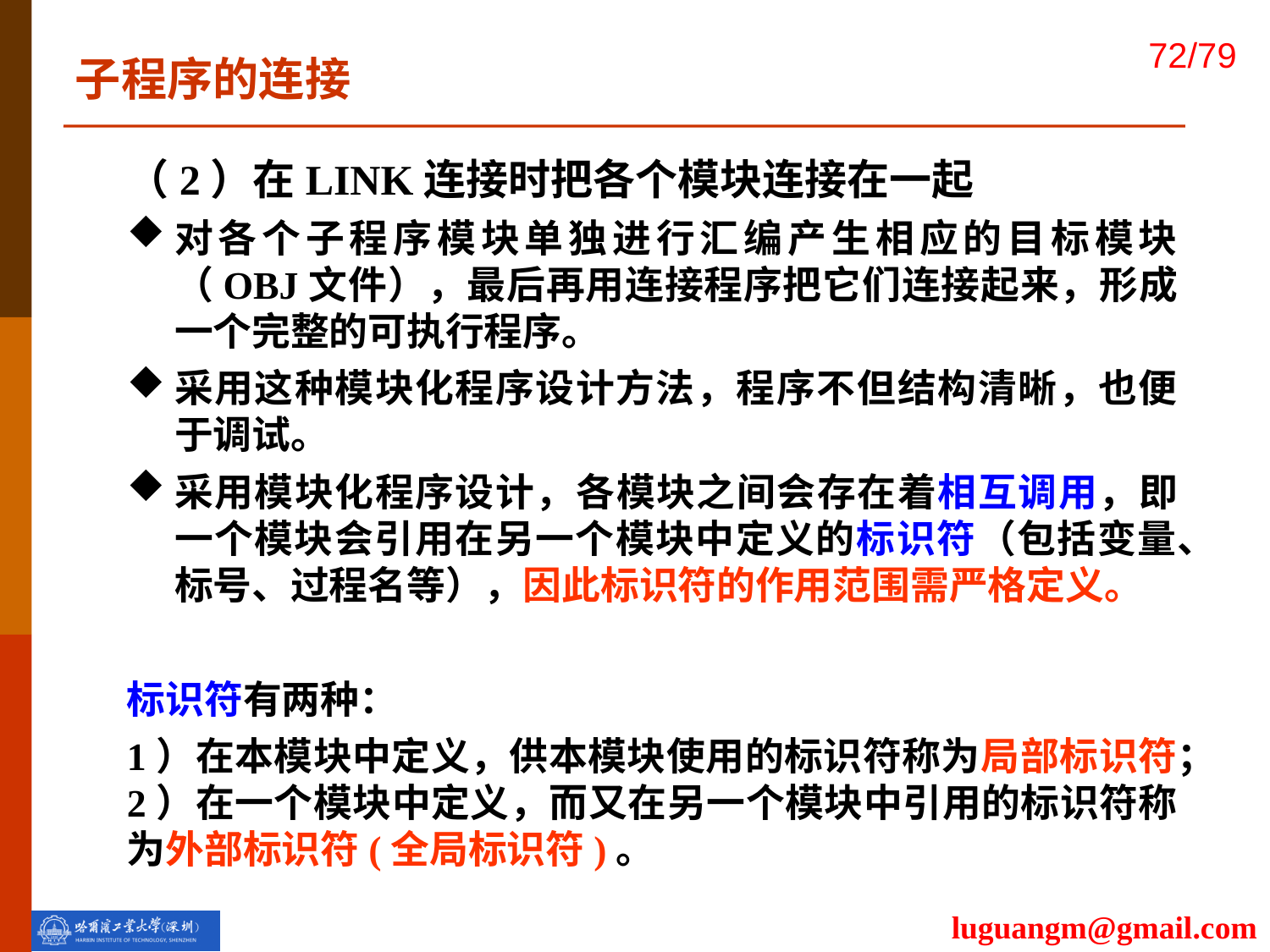

子程序的连接
（2）在LINK连接时把各个模块连接在一起
对各个子程序模块单独进行汇编产生相应的目标模块（OBJ文件），最后再用连接程序把它们连接起来，形成一个完整的可执行程序。
采用这种模块化程序设计方法，程序不但结构清晰，也便于调试。
采用模块化程序设计，各模块之间会存在着相互调用，即一个模块会引用在另一个模块中定义的标识符（包括变量、标号、过程名等），因此标识符的作用范围需严格定义。

标识符有两种：
1）在本模块中定义，供本模块使用的标识符称为局部标识符；2）在一个模块中定义，而又在另一个模块中引用的标识符称为外部标识符(全局标识符)。